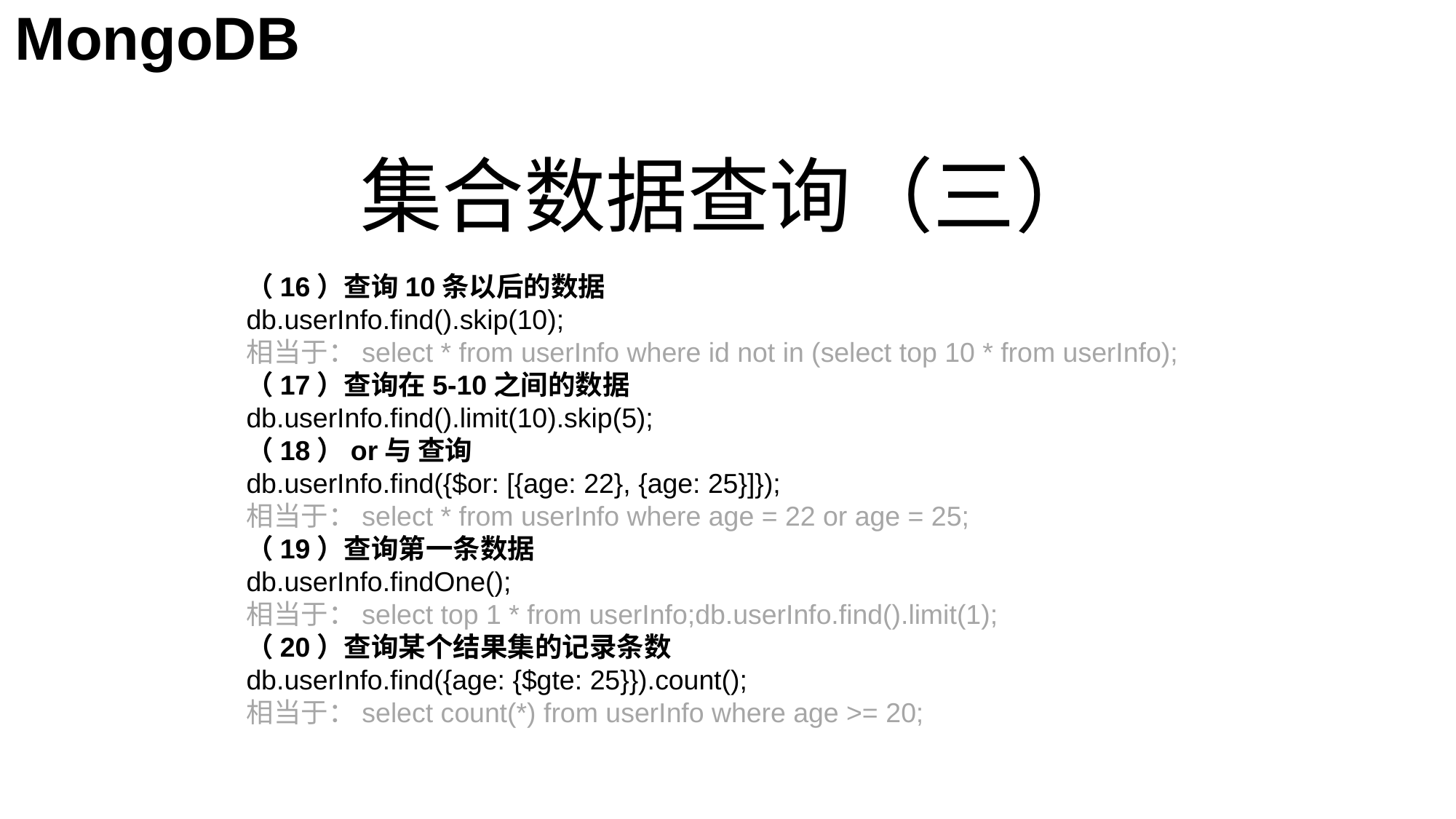

# MongoDB
集合数据查询（三）
（16）查询10条以后的数据
db.userInfo.find().skip(10);
相当于：select * from userInfo where id not in (select top 10 * from userInfo);
（17）查询在5-10之间的数据
db.userInfo.find().limit(10).skip(5);
（18）or与 查询
db.userInfo.find({$or: [{age: 22}, {age: 25}]});
相当于：select * from userInfo where age = 22 or age = 25;
（19）查询第一条数据
db.userInfo.findOne();
相当于：select top 1 * from userInfo;db.userInfo.find().limit(1);
（20）查询某个结果集的记录条数
db.userInfo.find({age: {$gte: 25}}).count();
相当于：select count(*) from userInfo where age >= 20;